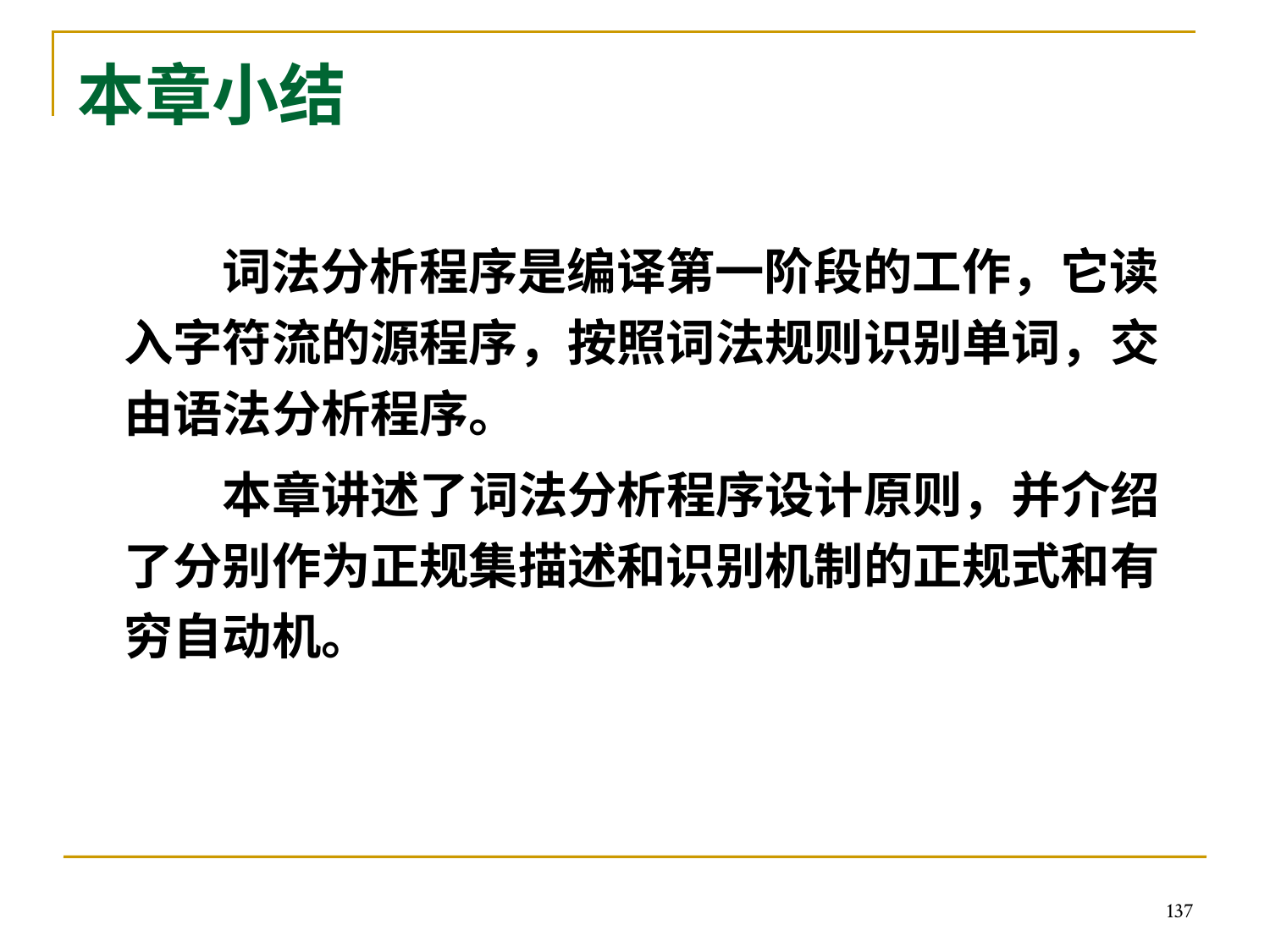

# 本章小结
             词法分析程序是编译第一阶段的工作，它读入字符流的源程序，按照词法规则识别单词，交由语法分析程序。
            本章讲述了词法分析程序设计原则，并介绍了分别作为正规集描述和识别机制的正规式和有穷自动机。
137